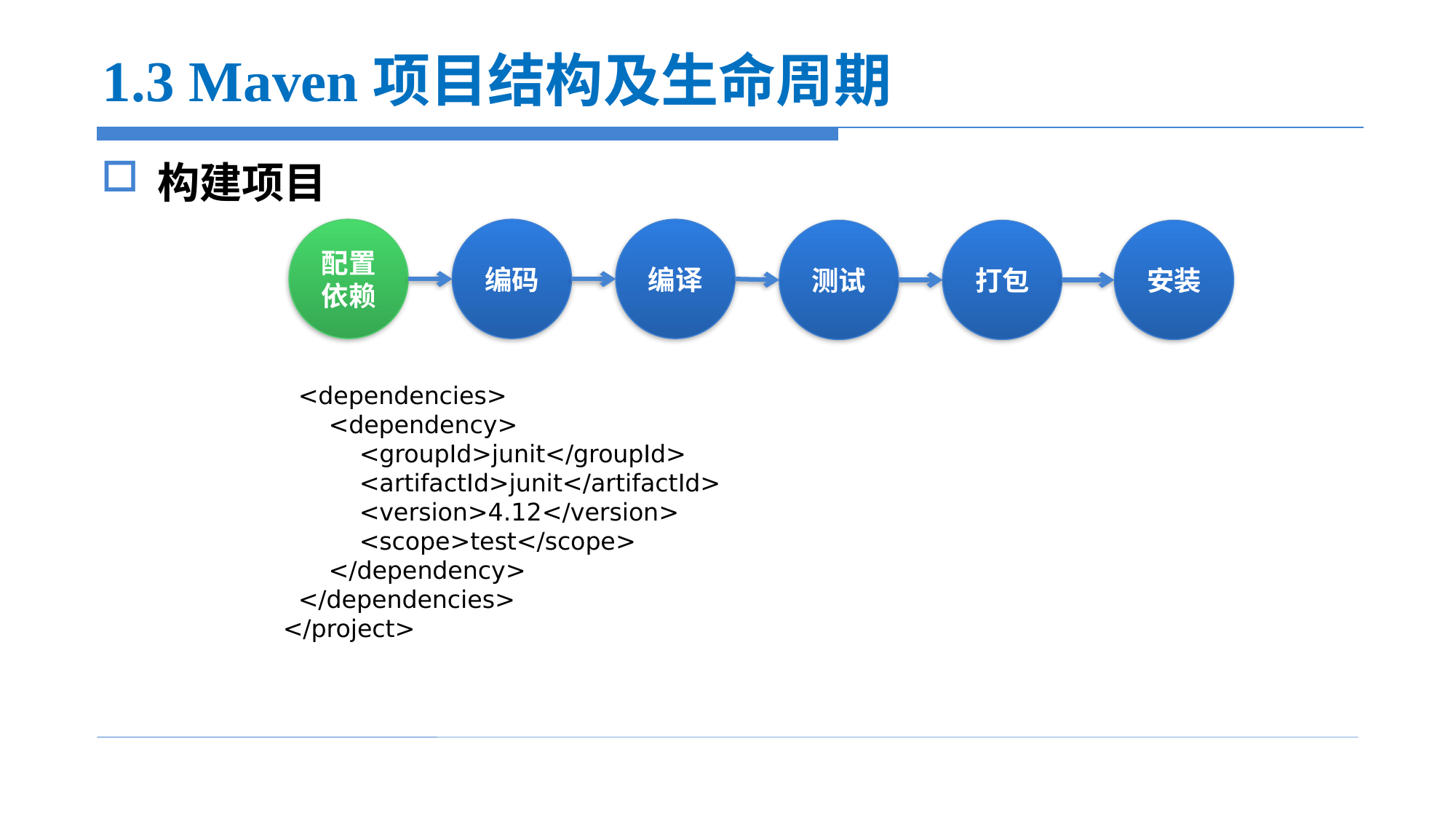

# 1.3 Maven项目结构及生命周期
构建项目
配置依赖
编码
编译
测试
打包
安装
  <dependencies>
      <dependency>
          <groupId>junit</groupId>
          <artifactId>junit</artifactId>
          <version>4.12</version>
          <scope>test</scope>
      </dependency>
  </dependencies>
</project>
22